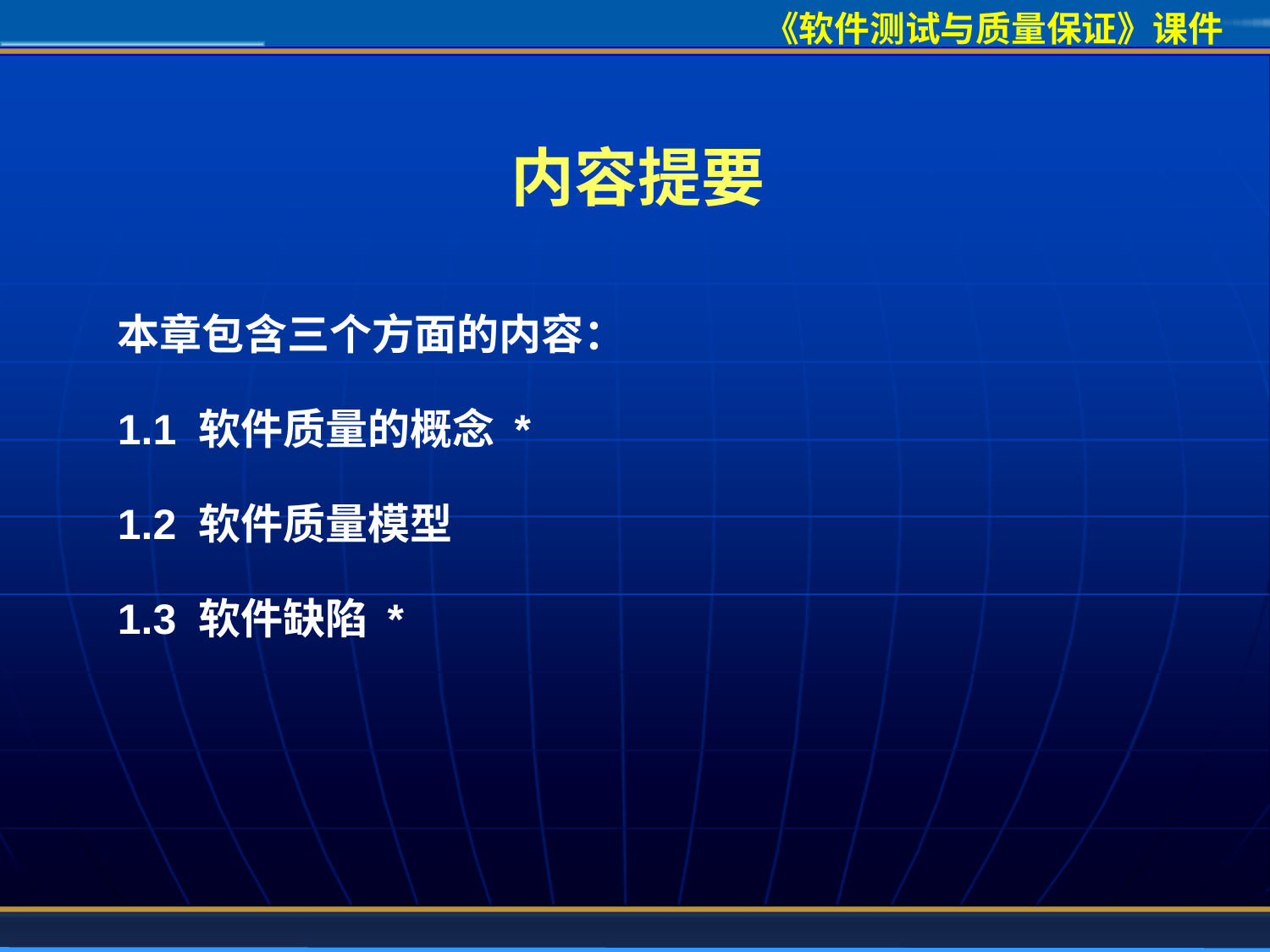

# 内容提要
本章包含三个方面的内容：
1.1 软件质量的概念 *
1.2 软件质量模型
1.3 软件缺陷 *